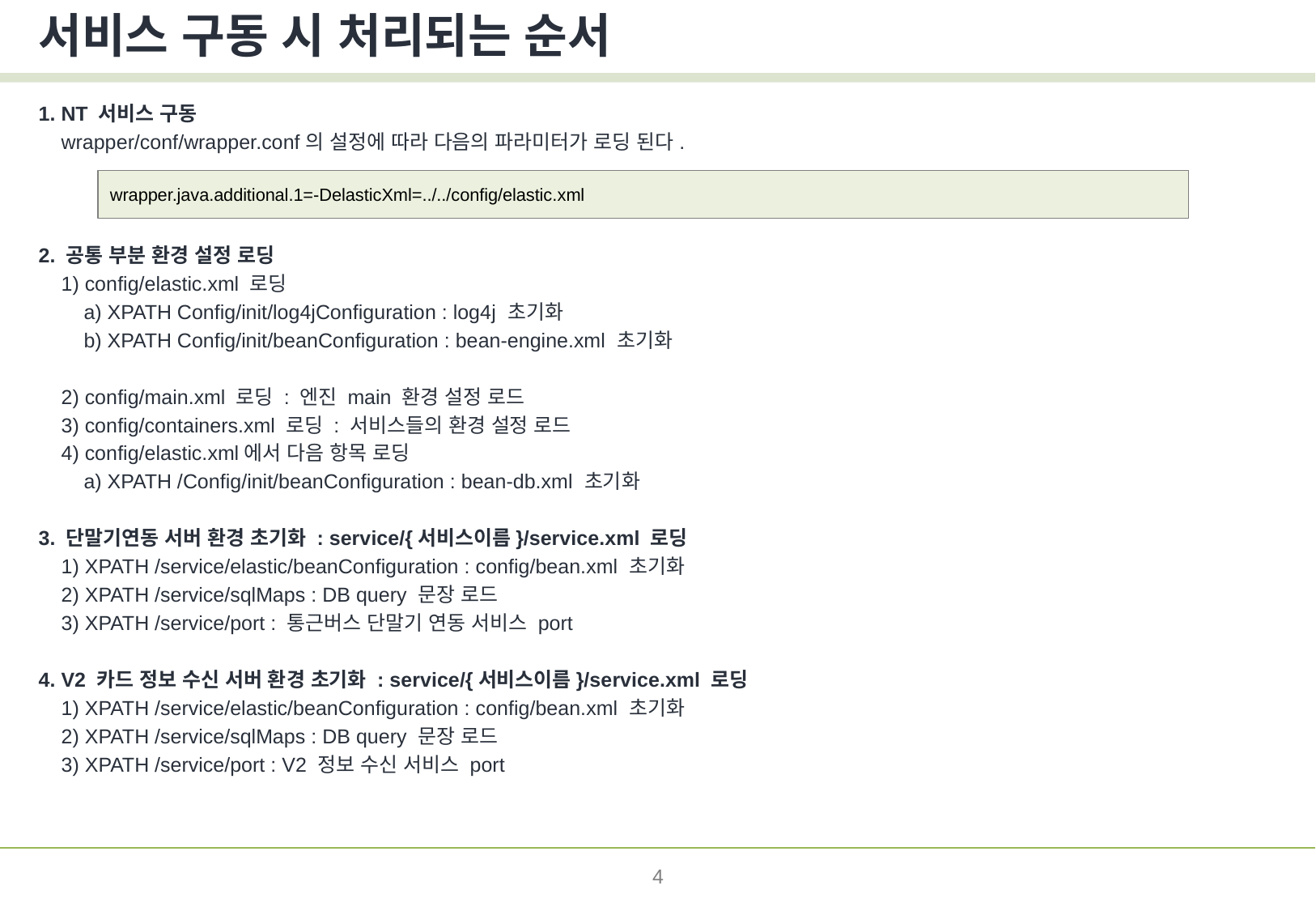

# 서비스 구동 시 처리되는 순서
1. NT 서비스 구동
    wrapper/conf/wrapper.conf의 설정에 따라 다음의 파라미터가 로딩 된다.

2. 공통 부분 환경 설정 로딩
    1) config/elastic.xml 로딩
        a) XPATH Config/init/log4jConfiguration : log4j 초기화
        b) XPATH Config/init/beanConfiguration : bean-engine.xml 초기화

    2) config/main.xml 로딩 : 엔진 main 환경 설정 로드
    3) config/containers.xml 로딩 : 서비스들의 환경 설정 로드
    4) config/elastic.xml에서 다음 항목 로딩
        a) XPATH /Config/init/beanConfiguration : bean-db.xml 초기화

3. 단말기연동 서버 환경 초기화 : service/{서비스이름}/service.xml 로딩
    1) XPATH /service/elastic/beanConfiguration : config/bean.xml 초기화
    2) XPATH /service/sqlMaps : DB query 문장 로드
    3) XPATH /service/port : 통근버스 단말기 연동 서비스 port

4. V2 카드 정보 수신 서버 환경 초기화 : service/{서비스이름}/service.xml 로딩
    1) XPATH /service/elastic/beanConfiguration : config/bean.xml 초기화
    2) XPATH /service/sqlMaps : DB query 문장 로드
    3) XPATH /service/port : V2 정보 수신 서비스 port
wrapper.java.additional.1=-DelasticXml=../../config/elastic.xml
4